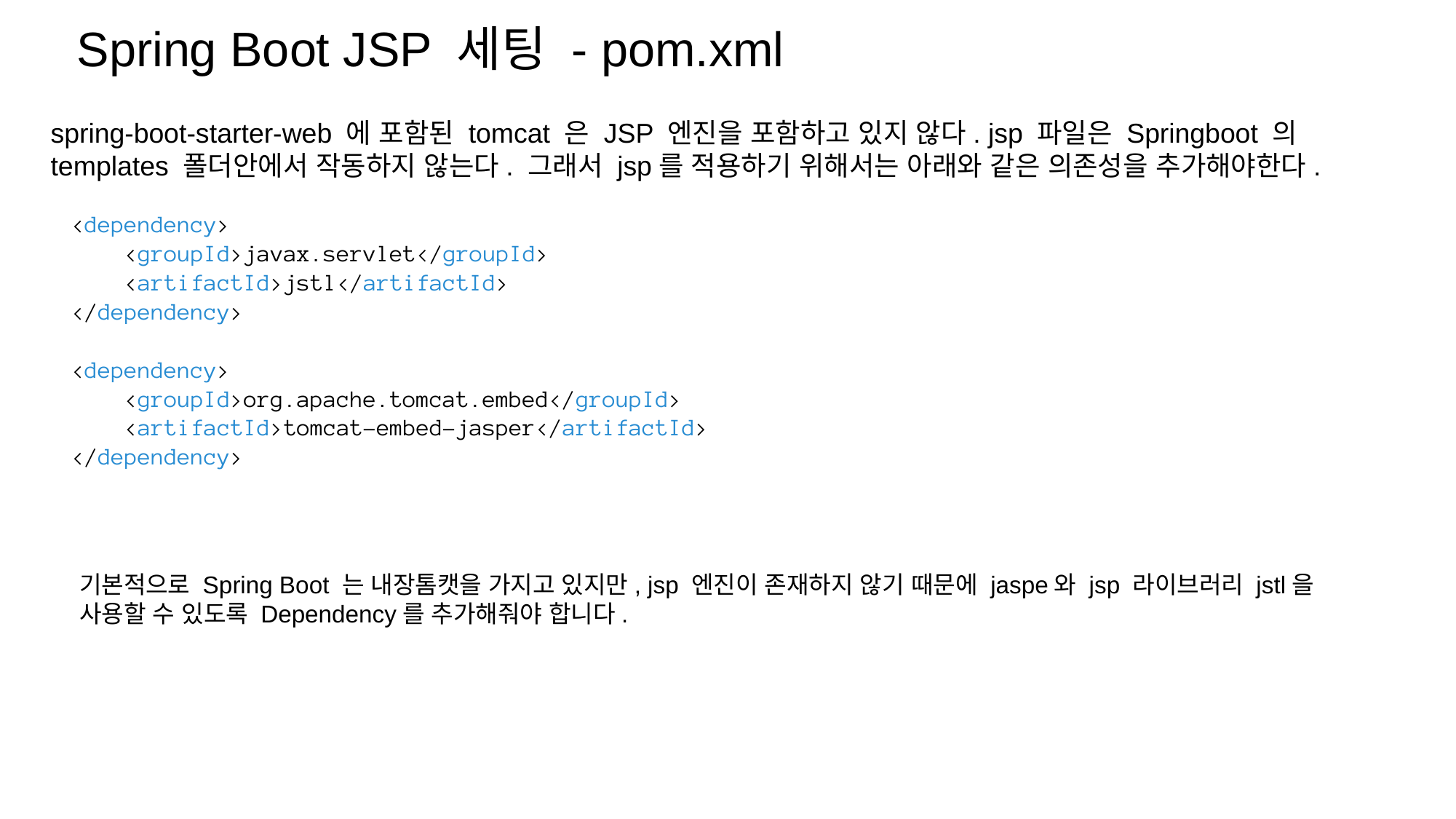

Spring Boot JSP 세팅 - pom.xml
spring-boot-starter-web 에 포함된 tomcat 은 JSP 엔진을 포함하고 있지 않다. jsp 파일은 Springboot 의 templates 폴더안에서 작동하지 않는다. 그래서 jsp를 적용하기 위해서는 아래와 같은 의존성을 추가해야한다.
<dependency>
    <groupId>javax.servlet</groupId>
    <artifactId>jstl</artifactId>
</dependency>

<dependency>
    <groupId>org.apache.tomcat.embed</groupId>
    <artifactId>tomcat-embed-jasper</artifactId>
</dependency>
기본적으로 Spring Boot 는 내장톰캣을 가지고 있지만, jsp 엔진이 존재하지 않기 때문에 jaspe와 jsp 라이브러리 jstl을
사용할 수 있도록 Dependency를 추가해줘야 합니다.